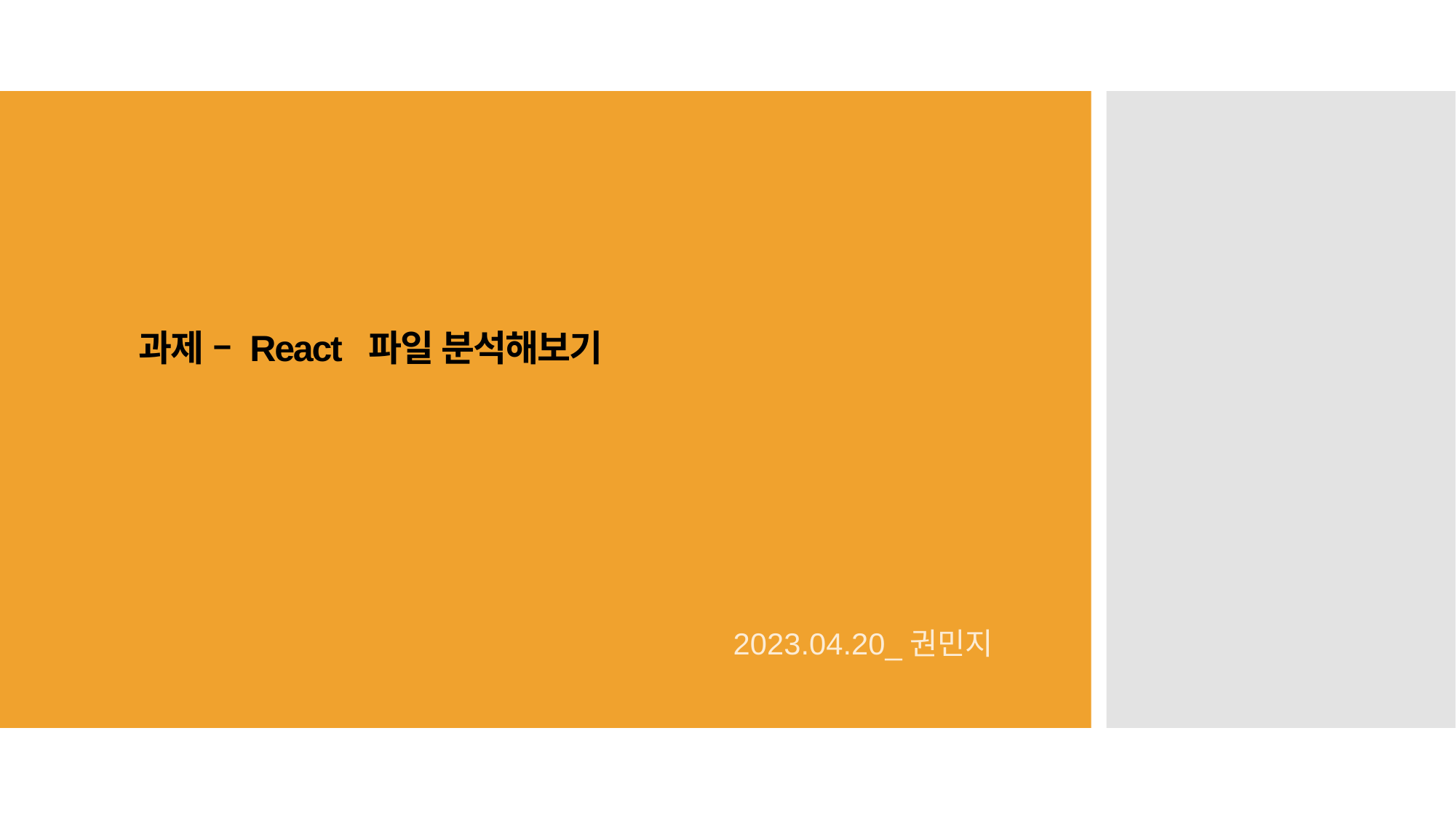

# 과제 – React  파일 분석해보기
2023.04.20_권민지